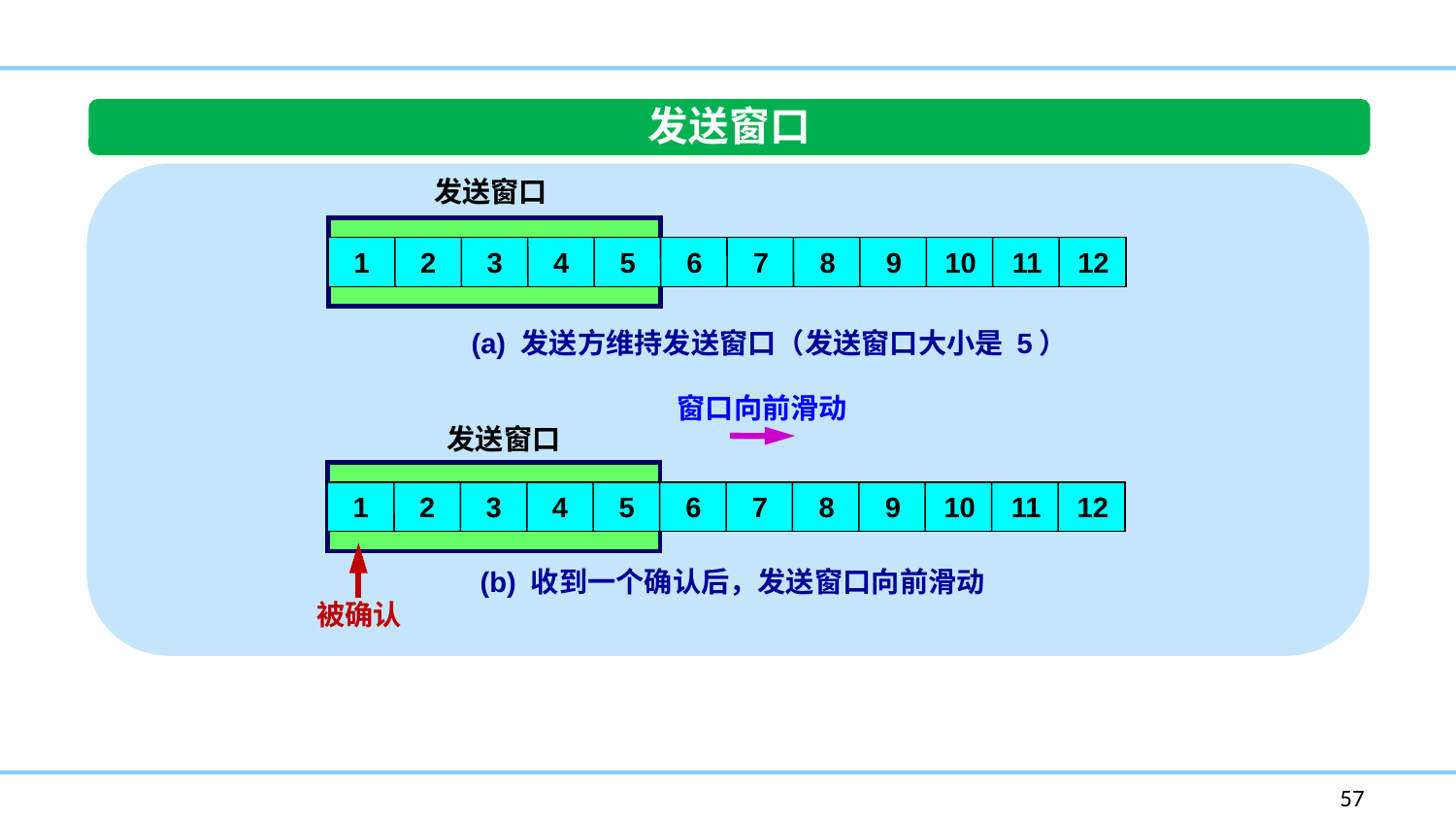

发送窗口

发送窗口

1
2

3

4

5

6

7

8

9

10

11

12
(a) 发送方维持发送窗口（发送窗口大小是 5）
窗口向前滑动

发送窗口

1
2

3

4

5

6

7

8

9

10

11

12

被确认
(b) 收到一个确认后，发送窗口向前滑动
57